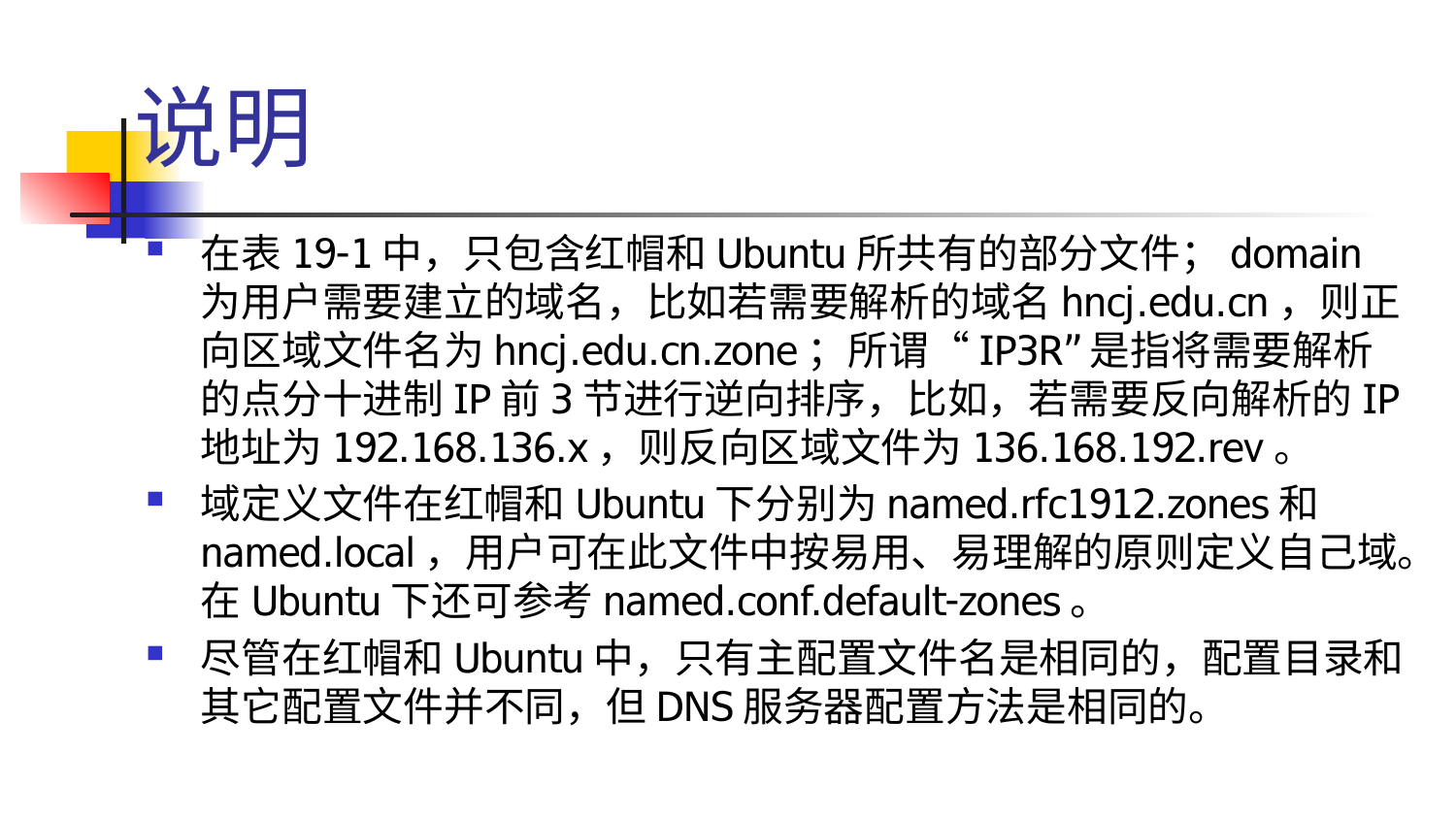

# 说明
在表19-1中，只包含红帽和Ubuntu所共有的部分文件；domain为用户需要建立的域名，比如若需要解析的域名hncj.edu.cn，则正向区域文件名为hncj.edu.cn.zone；所谓“IP3R”是指将需要解析的点分十进制IP前3节进行逆向排序，比如，若需要反向解析的IP地址为192.168.136.x，则反向区域文件为136.168.192.rev。
域定义文件在红帽和Ubuntu下分别为named.rfc1912.zones和named.local，用户可在此文件中按易用、易理解的原则定义自己域。在Ubuntu下还可参考named.conf.default-zones。
尽管在红帽和Ubuntu中，只有主配置文件名是相同的，配置目录和其它配置文件并不同，但DNS服务器配置方法是相同的。